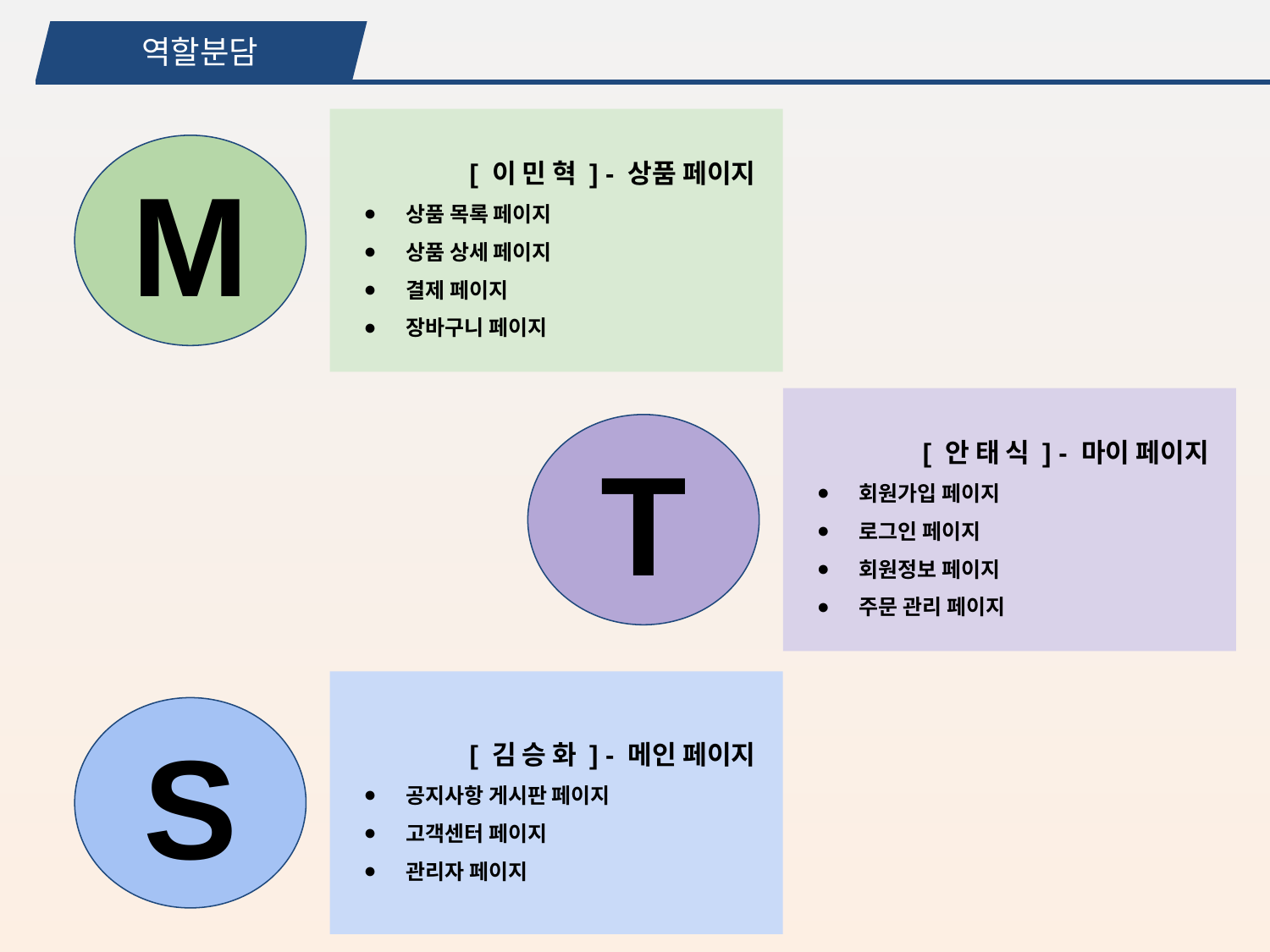

역할분담

	[ 이 민 혁 ] - 상품 페이지
상품 목록 페이지
상품 상세 페이지
결제 페이지
장바구니 페이지
M
	[ 안 태 식 ] - 마이 페이지
회원가입 페이지
로그인 페이지
회원정보 페이지
주문 관리 페이지
T
	[ 김 승 화 ] - 메인 페이지
공지사항 게시판 페이지
고객센터 페이지
관리자 페이지
S